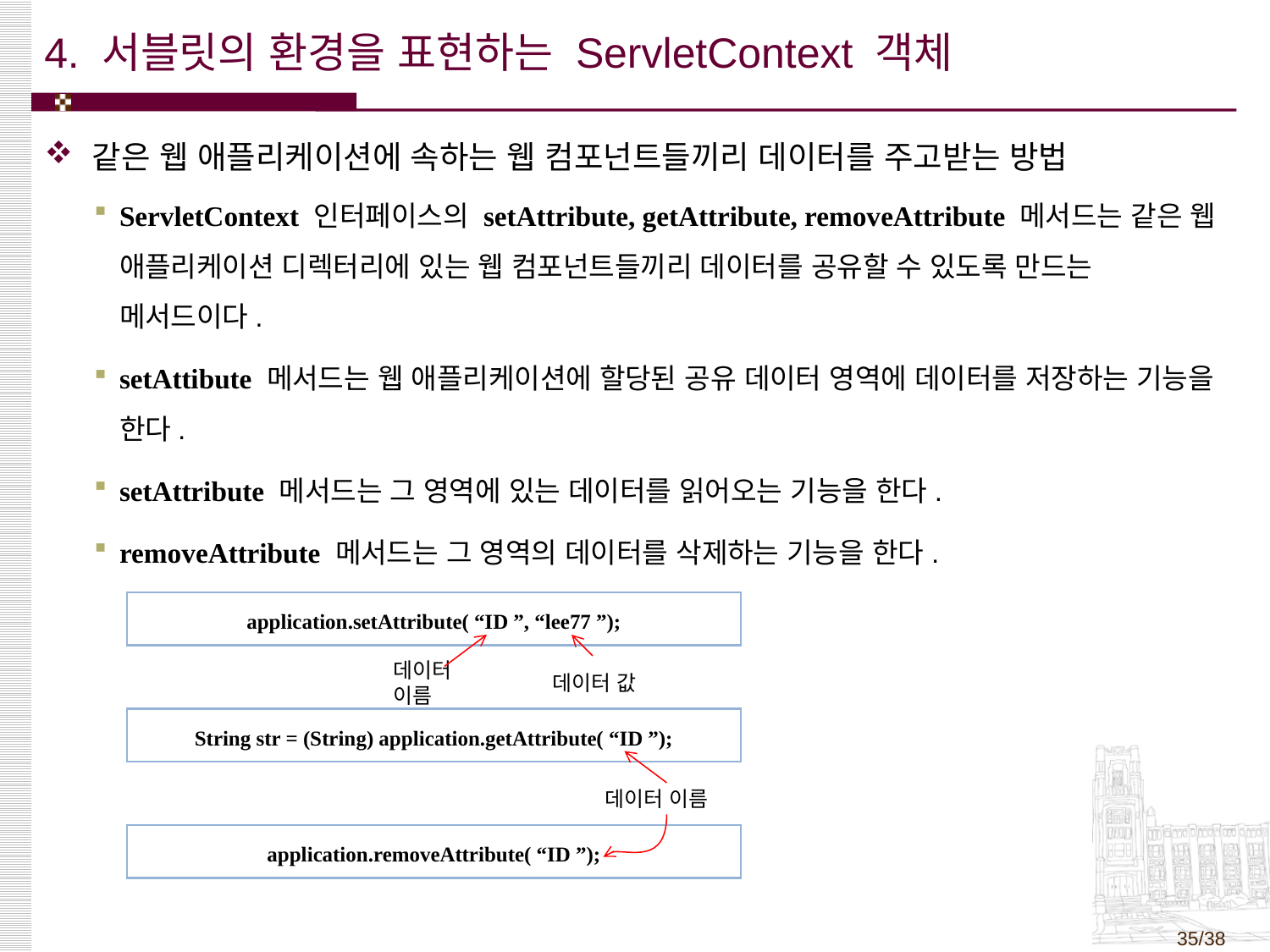

# 4. 서블릿의 환경을 표현하는 ServletContext 객체
같은 웹 애플리케이션에 속하는 웹 컴포넌트들끼리 데이터를 주고받는 방법
ServletContext 인터페이스의 setAttribute, getAttribute, removeAttribute 메서드는 같은 웹 애플리케이션 디렉터리에 있는 웹 컴포넌트들끼리 데이터를 공유할 수 있도록 만드는 메서드이다.
setAttibute 메서드는 웹 애플리케이션에 할당된 공유 데이터 영역에 데이터를 저장하는 기능을 한다.
setAttribute 메서드는 그 영역에 있는 데이터를 읽어오는 기능을 한다.
removeAttribute 메서드는 그 영역의 데이터를 삭제하는 기능을 한다.

| application.setAttribute( “ID ”, “lee77 ”); |
| --- |
데이터 이름
데이터 값
| String str = (String) application.getAttribute( “ID ”); |
| --- |
데이터 이름
| application.removeAttribute( “ID ”); |
| --- |